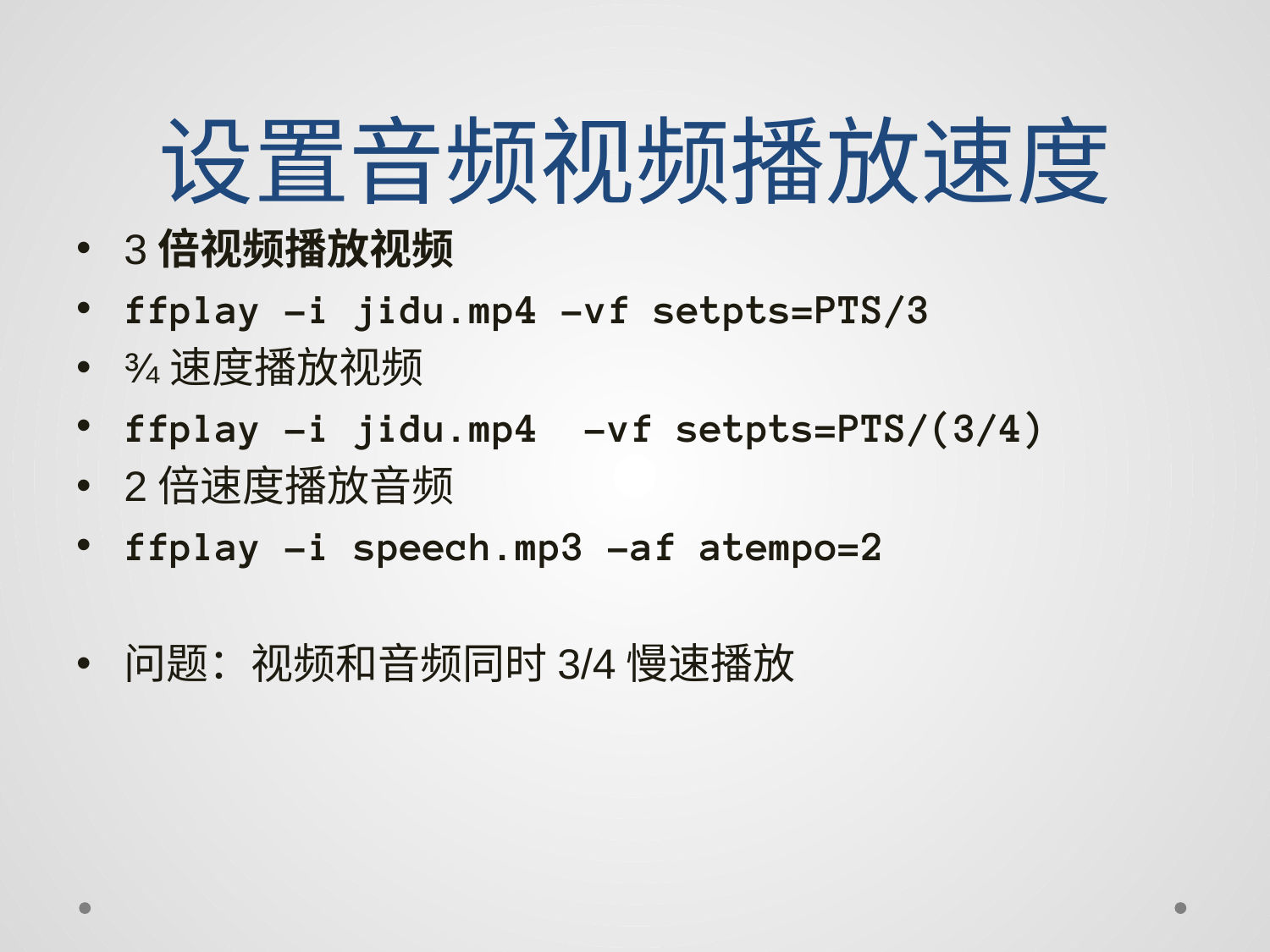

# 设置音频视频播放速度
3倍视频播放视频
ffplay -i jidu.mp4 -vf setpts=PTS/3
¾速度播放视频
ffplay -i jidu.mp4  -vf setpts=PTS/(3/4)
2倍速度播放音频
ffplay -i speech.mp3 -af atempo=2

问题：视频和音频同时3/4慢速播放